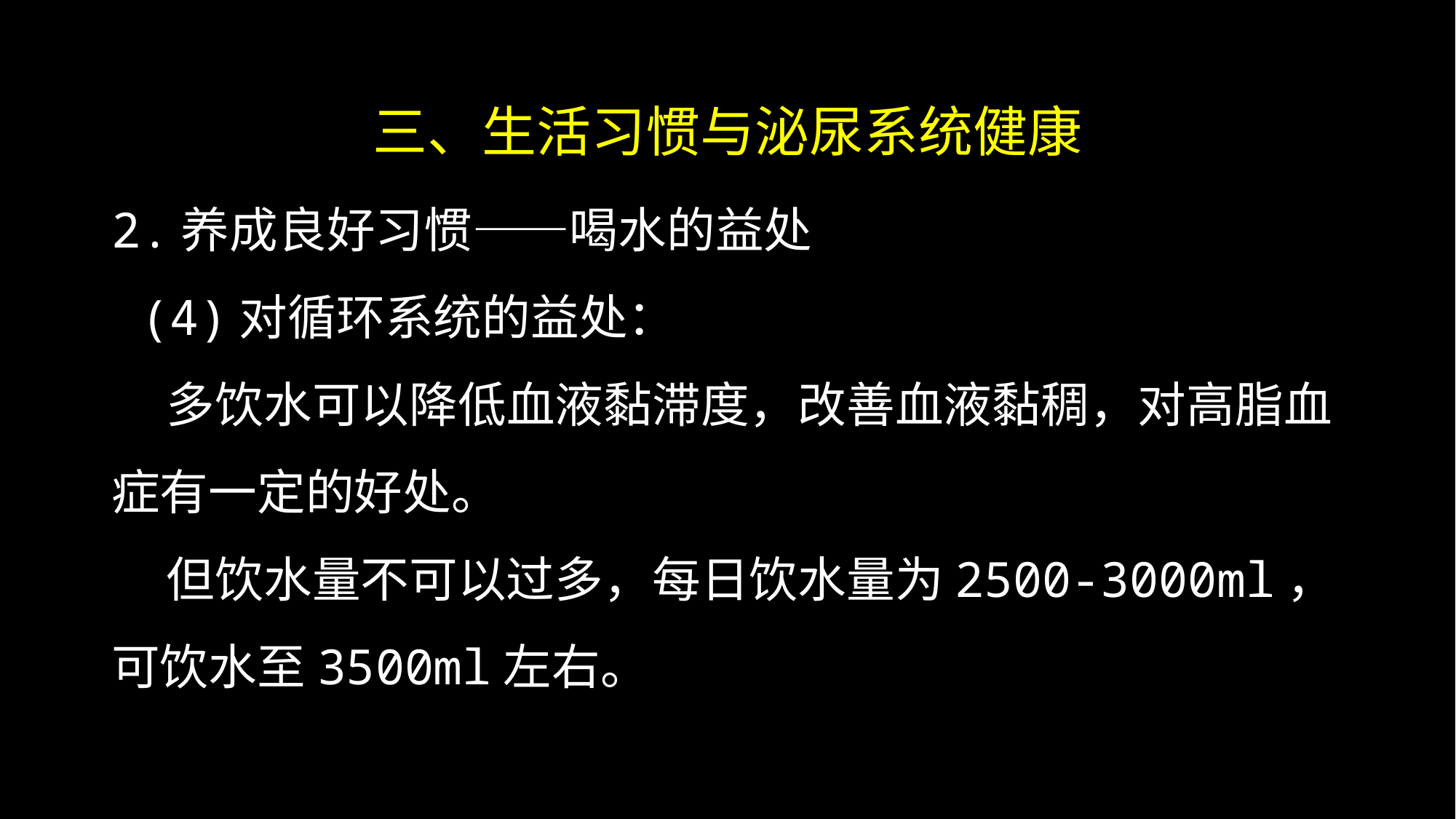

三、生活习惯与泌尿系统健康
2.养成良好习惯——喝水的益处
 (4)对循环系统的益处：
    多饮水可以降低血液黏滞度，改善血液黏稠，对高脂血症有一定的好处。
    但饮水量不可以过多，每日饮水量为2500-3000ml，可饮水至3500ml左右。